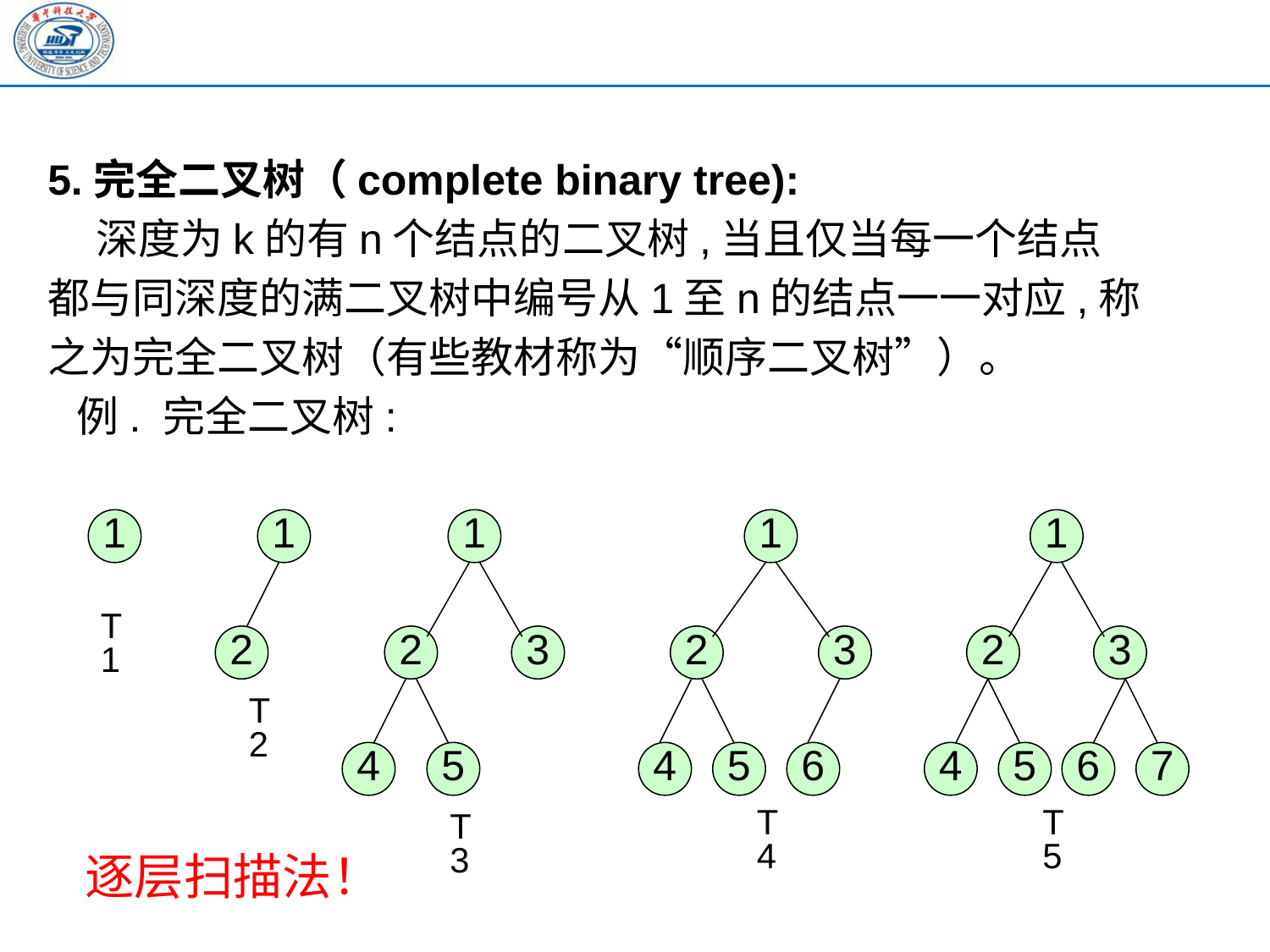

5.完全二叉树（complete binary tree):
    深度为k的有n个结点的二叉树,当且仅当每一个结点
都与同深度的满二叉树中编号从1至n的结点一一对应,称
之为完全二叉树（有些教材称为“顺序二叉树”）。
  例. 完全二叉树:
1
1
1
1
1

T1
2
2
3
2
3
2
3

T2
4
5
4
5
6
4
5
6
7
T4
T5
T3
逐层扫描法！